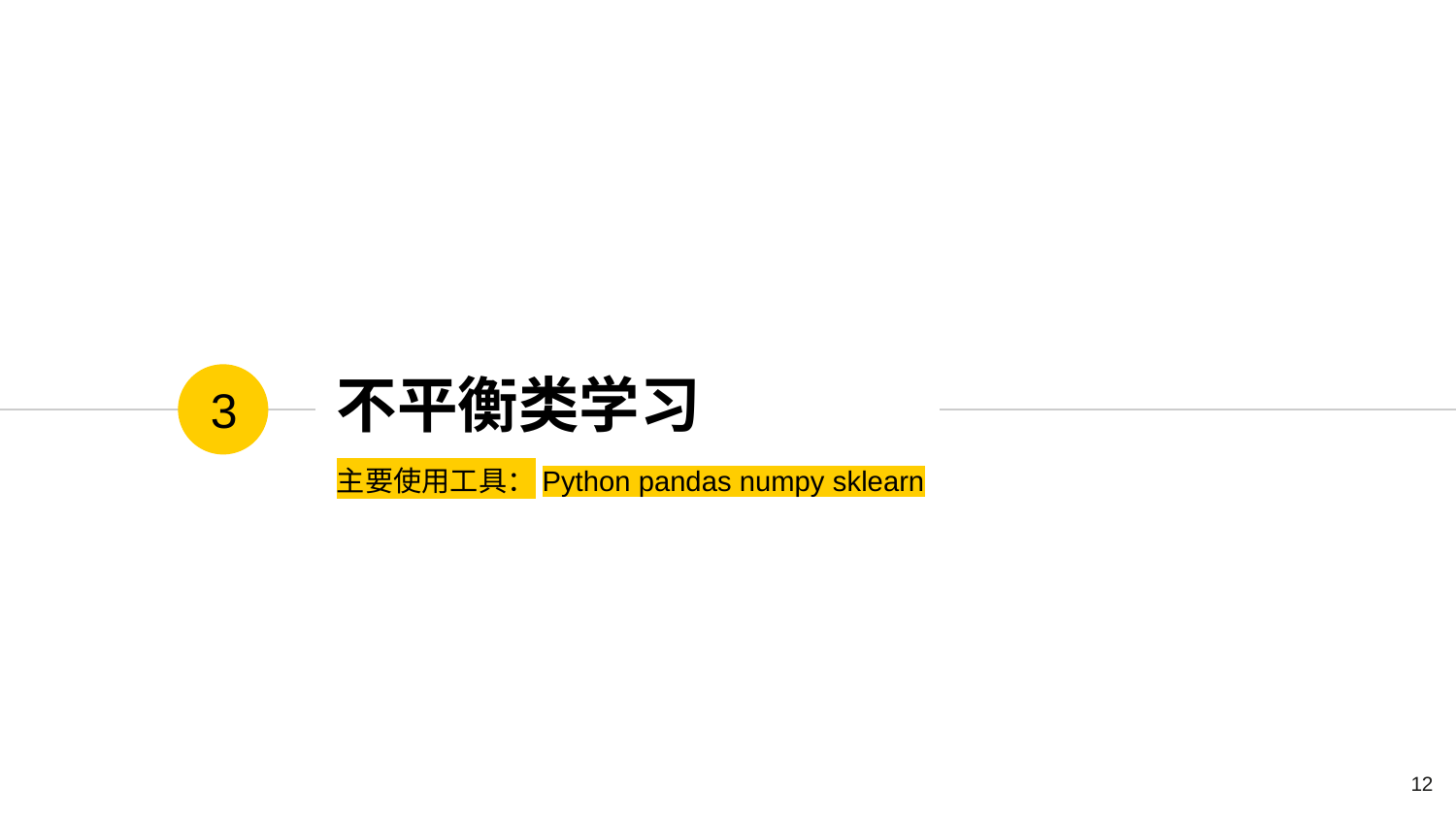

# 不平衡类学习
3
主要使用工具：Python pandas numpy sklearn
12